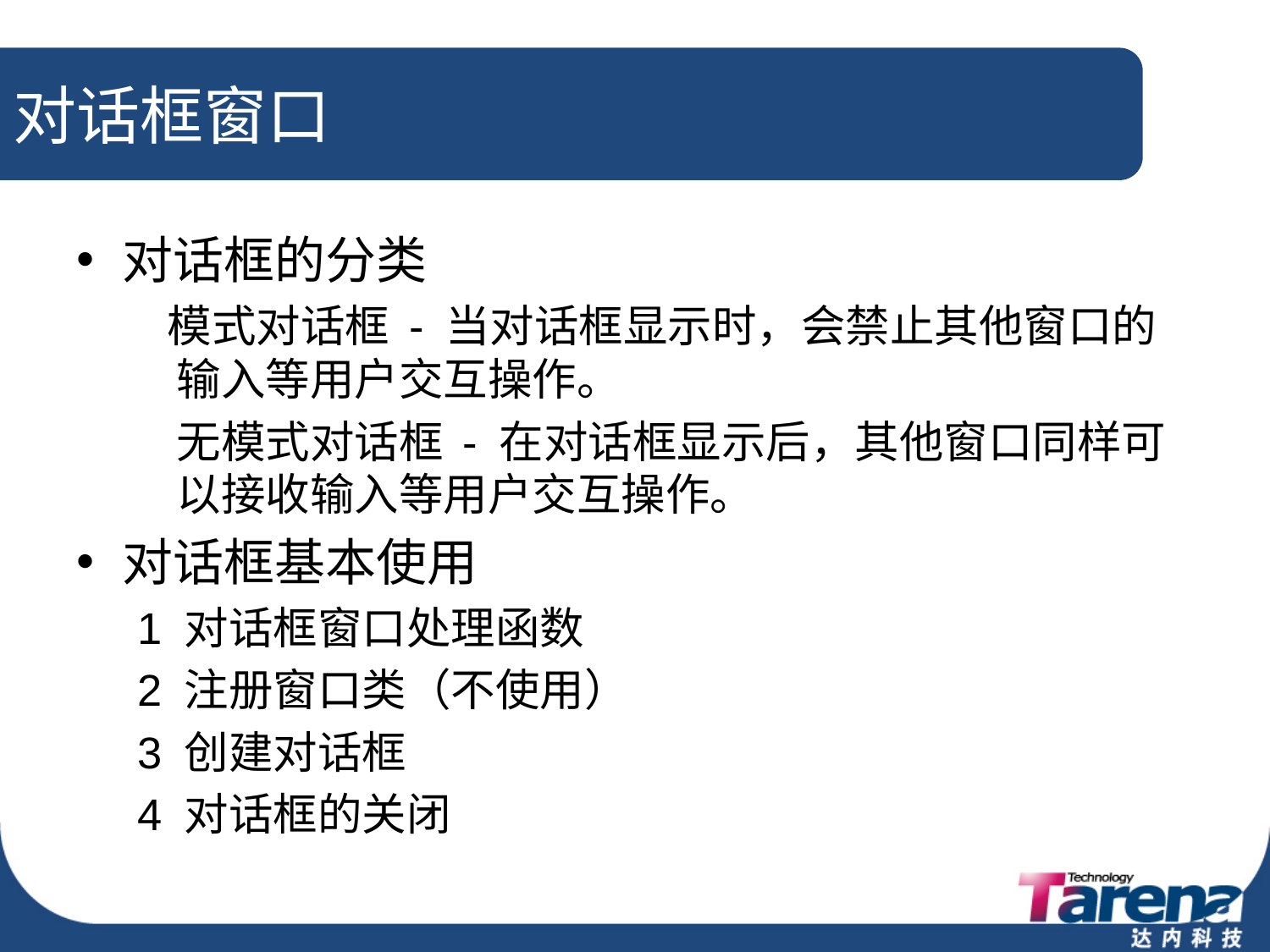

# 对话框窗口
对话框的分类
  模式对话框 - 当对话框显示时，会禁止其他窗口的输入等用户交互操作。
	无模式对话框 - 在对话框显示后，其他窗口同样可以接收输入等用户交互操作。
对话框基本使用
1 对话框窗口处理函数
2 注册窗口类（不使用）
3 创建对话框
4 对话框的关闭